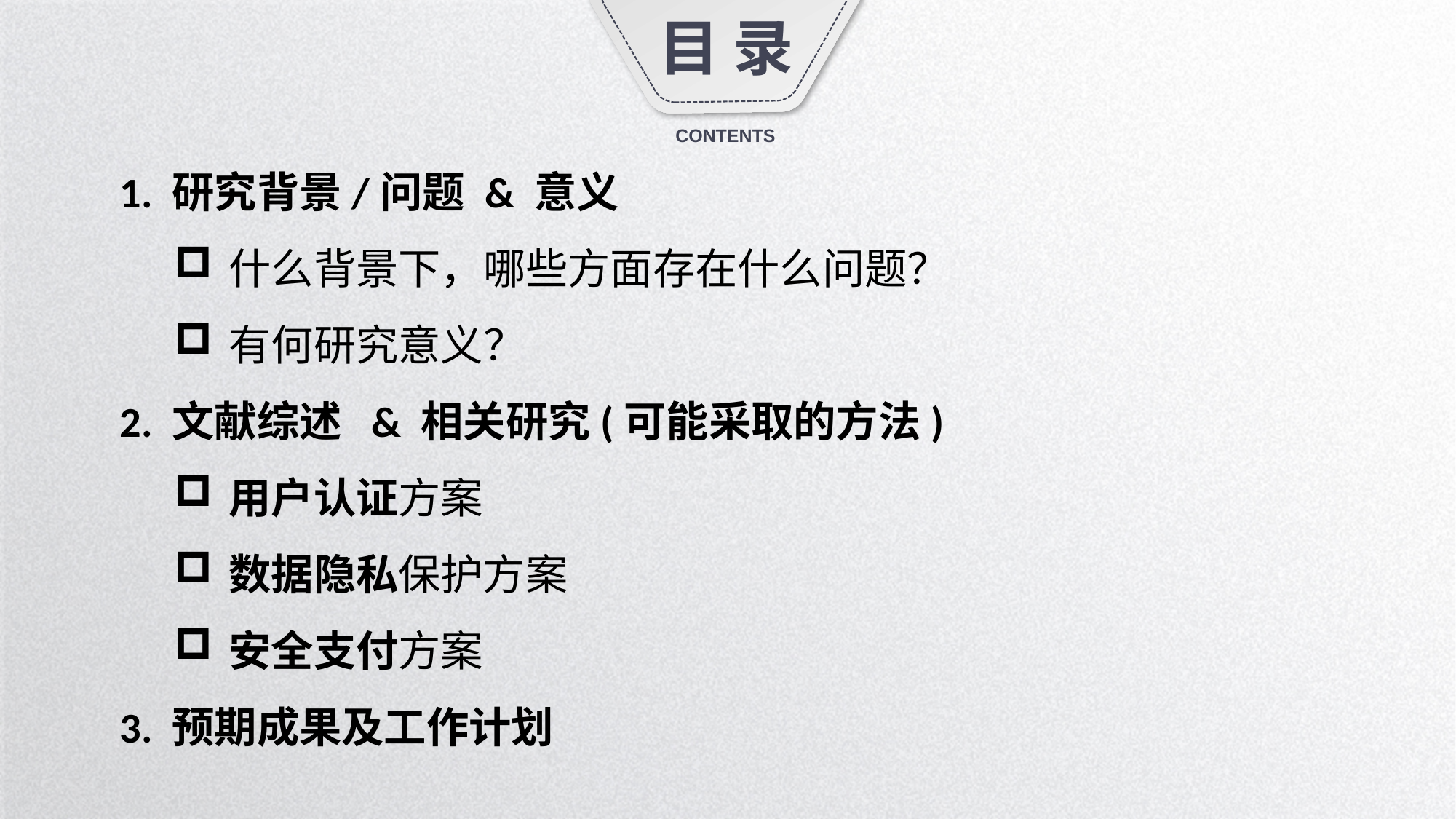

目 录
CONTENTS
1. 研究背景/问题 & 意义
什么背景下，哪些方面存在什么问题？
有何研究意义？
2. 文献综述  & 相关研究(可能采取的方法)
用户认证方案
数据隐私保护方案
安全支付方案
3. 预期成果及工作计划